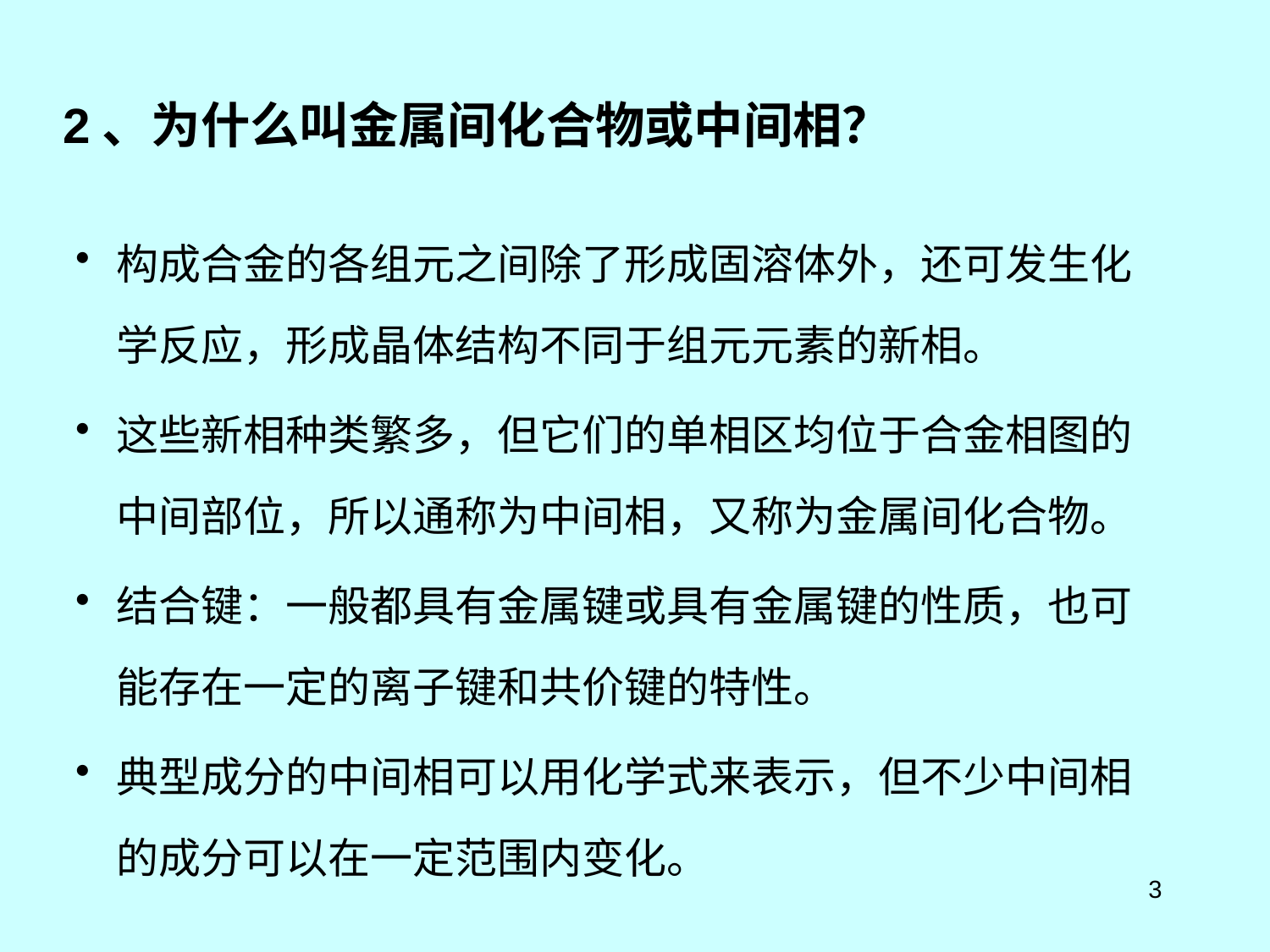

2、为什么叫金属间化合物或中间相？
构成合金的各组元之间除了形成固溶体外，还可发生化学反应，形成晶体结构不同于组元元素的新相。
这些新相种类繁多，但它们的单相区均位于合金相图的中间部位，所以通称为中间相，又称为金属间化合物。
结合键：一般都具有金属键或具有金属键的性质，也可能存在一定的离子键和共价键的特性。
典型成分的中间相可以用化学式来表示，但不少中间相的成分可以在一定范围内变化。
3